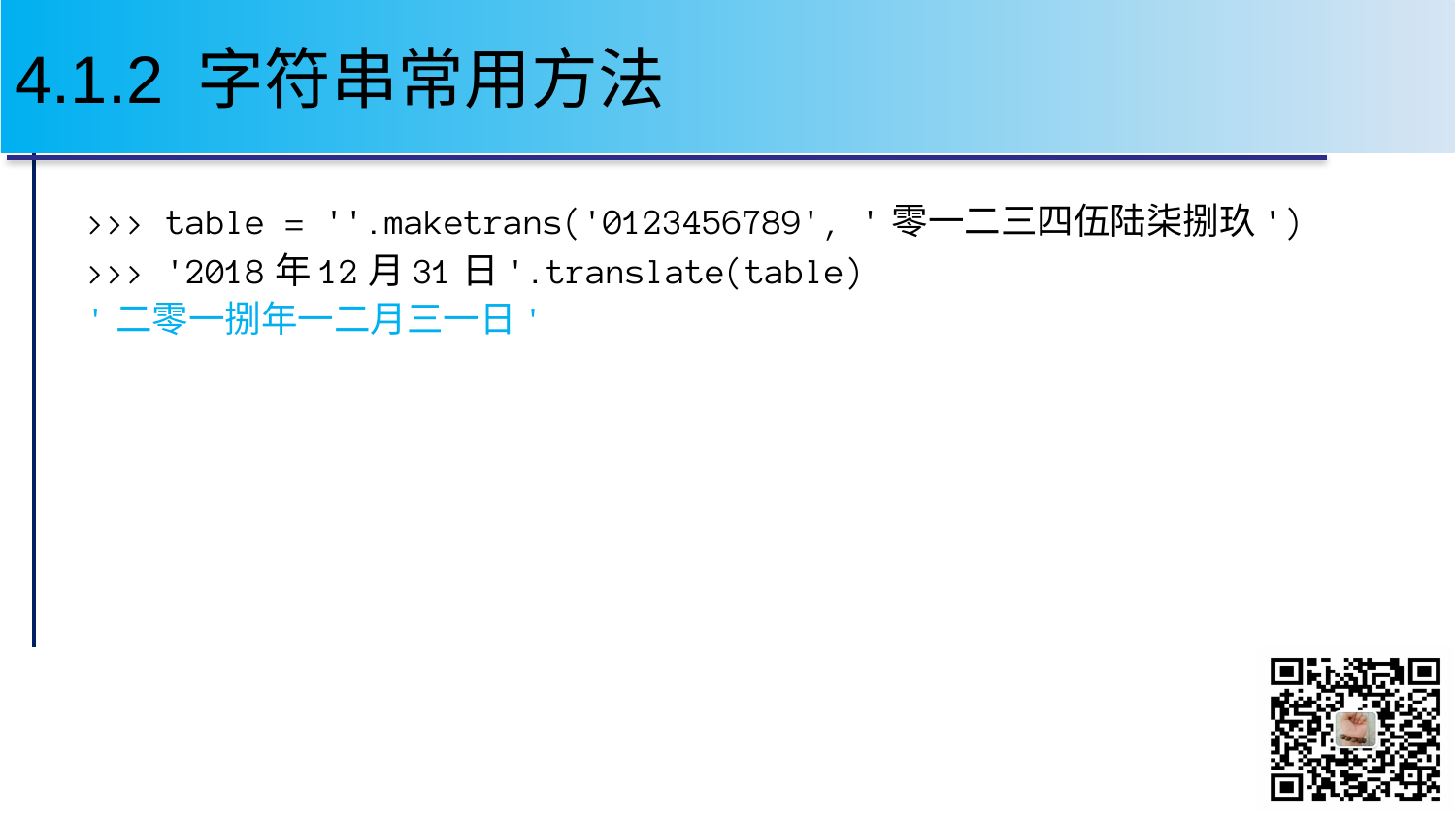

# 4.1.2 字符串常用方法
>>> table = ''.maketrans('0123456789', '零一二三四伍陆柒捌玖')
>>> '2018年12月31日'.translate(table)
'二零一捌年一二月三一日'
30